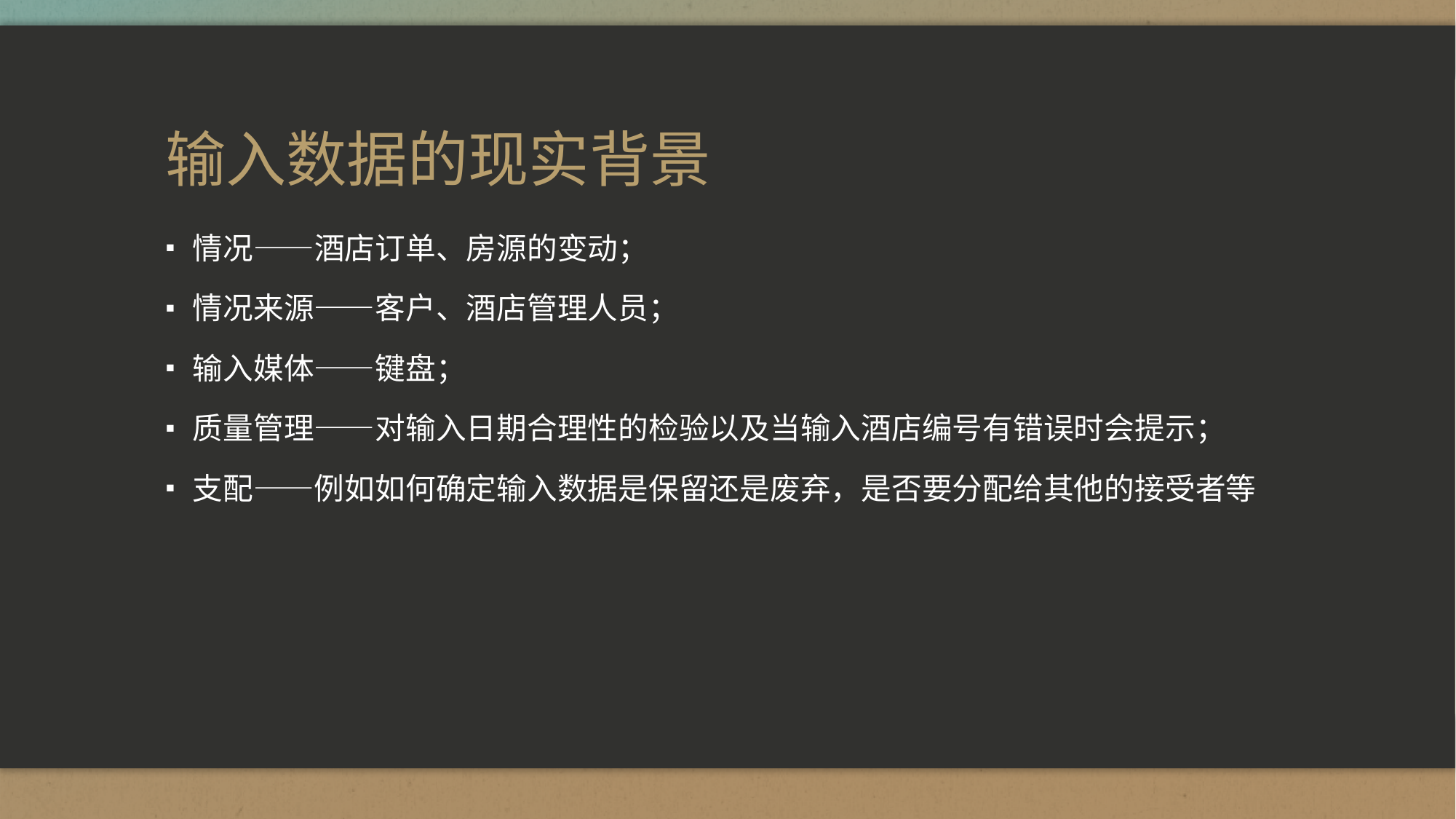

# 输入数据的现实背景
情况——酒店订单、房源的变动；
情况来源——客户、酒店管理人员；
输入媒体——键盘；
质量管理——对输入日期合理性的检验以及当输入酒店编号有错误时会提示；
支配——例如如何确定输入数据是保留还是废弃，是否要分配给其他的接受者等